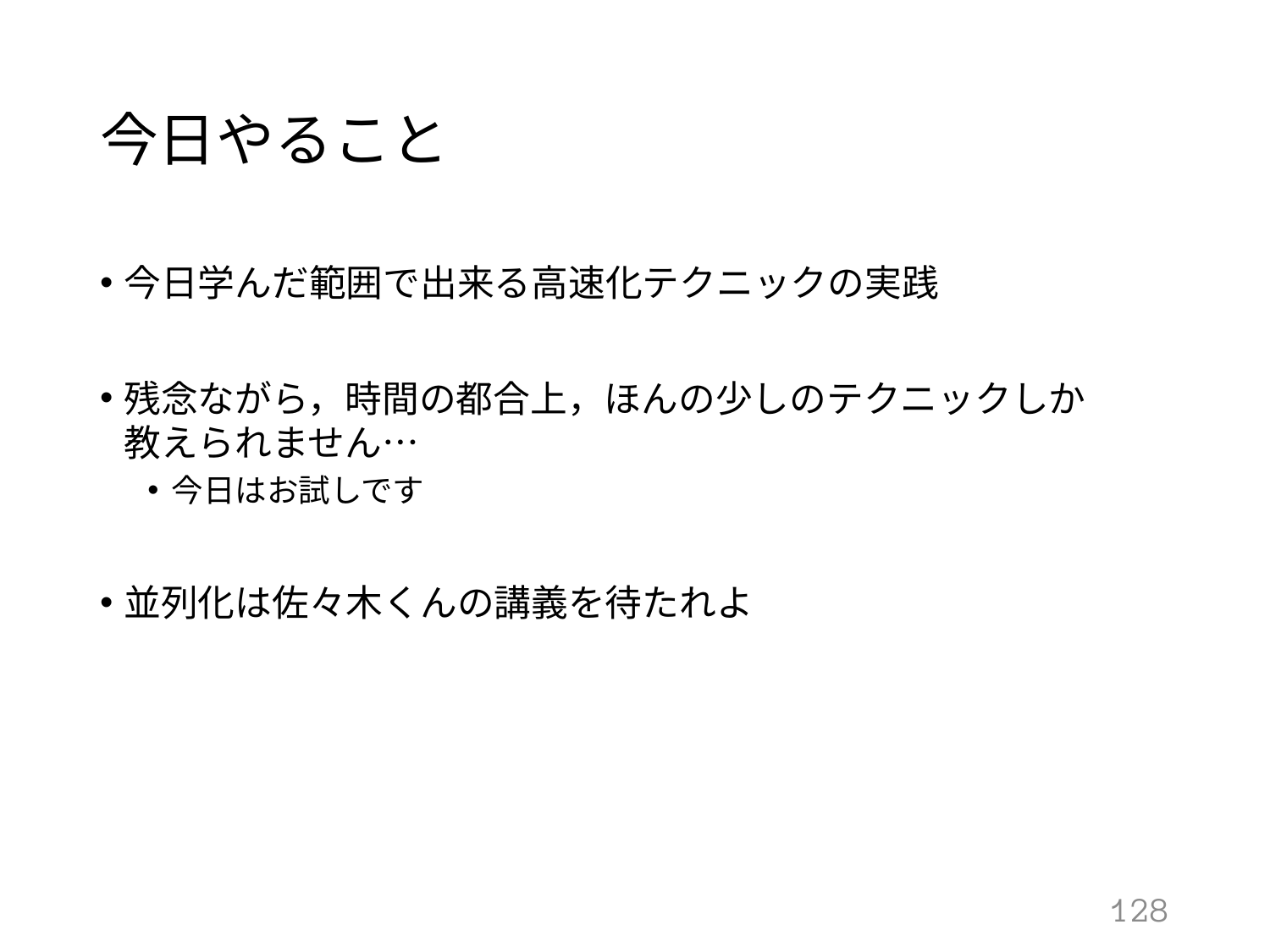

# 今日やること
今日学んだ範囲で出来る高速化テクニックの実践

残念ながら，時間の都合上，ほんの少しのテクニックしか
教えられません…
今日はお試しです

並列化は佐々木くんの講義を待たれよ
128